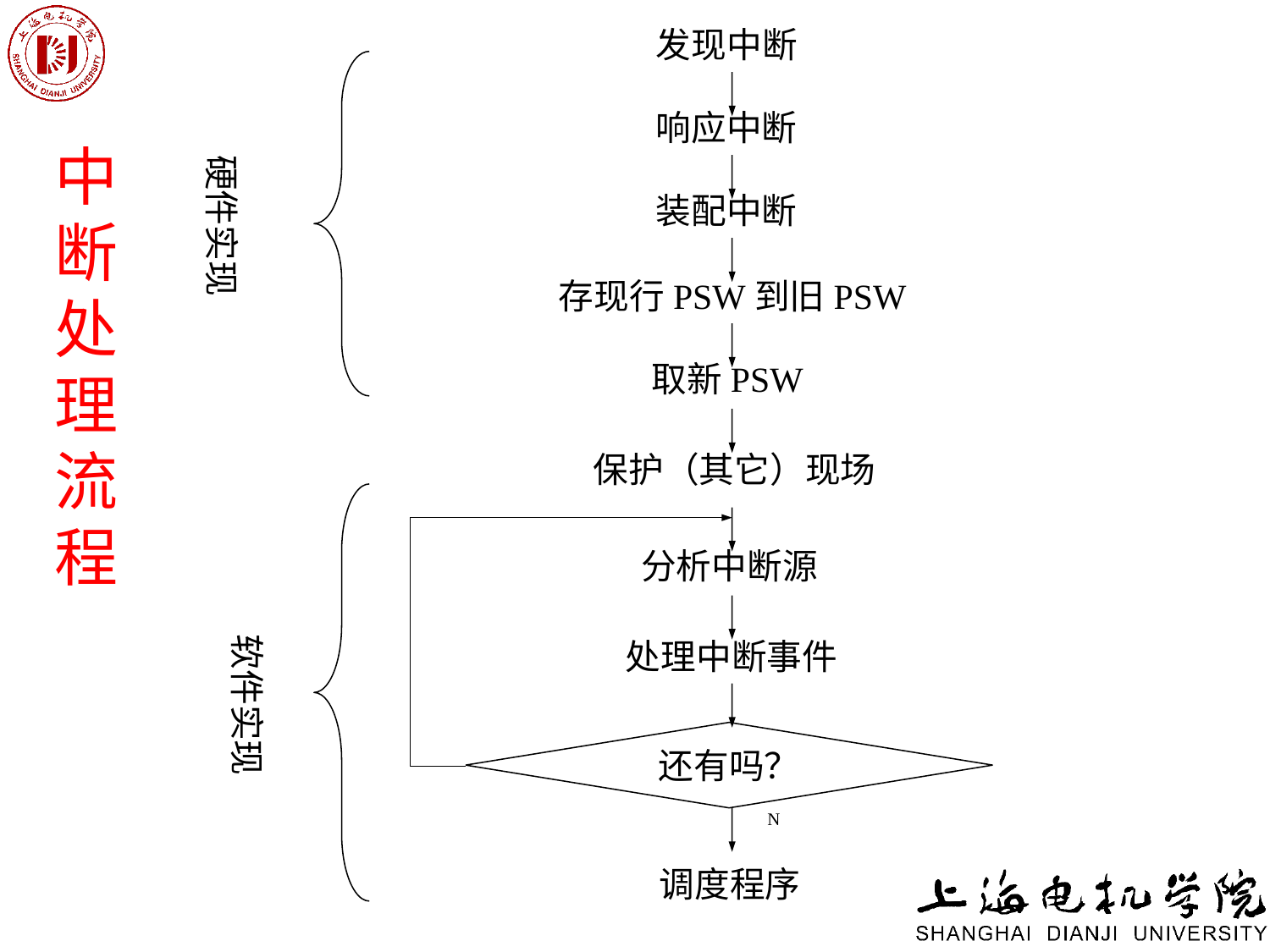

发现中断

响应中断
硬件实现

装配中断

存现行PSW到旧PSW

取新PSW

保护（其它）现场

分析中断源

软件实现
处理中断事件

还有吗？

N
调度程序
# 中断处理流程